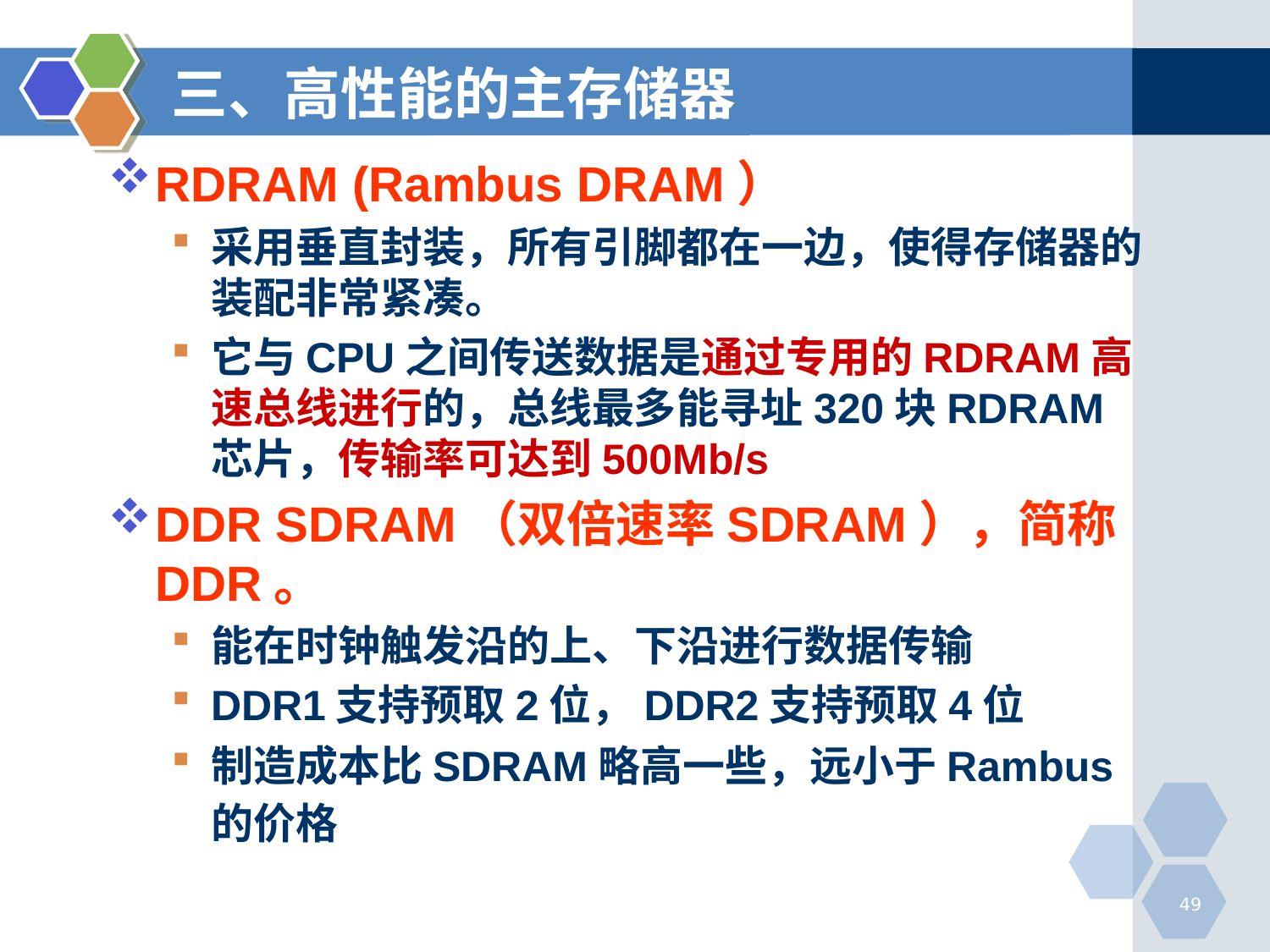

# 三、高性能的主存储器
RDRAM (Rambus DRAM）
采用垂直封装，所有引脚都在一边，使得存储器的装配非常紧凑。
它与CPU之间传送数据是通过专用的RDRAM高速总线进行的，总线最多能寻址320块RDRAM芯片，传输率可达到500Mb/s
DDR SDRAM（双倍速率SDRAM），简称DDR。
能在时钟触发沿的上、下沿进行数据传输
DDR1支持预取2位，DDR2支持预取4位
制造成本比SDRAM略高一些，远小于Rambus的价格

49